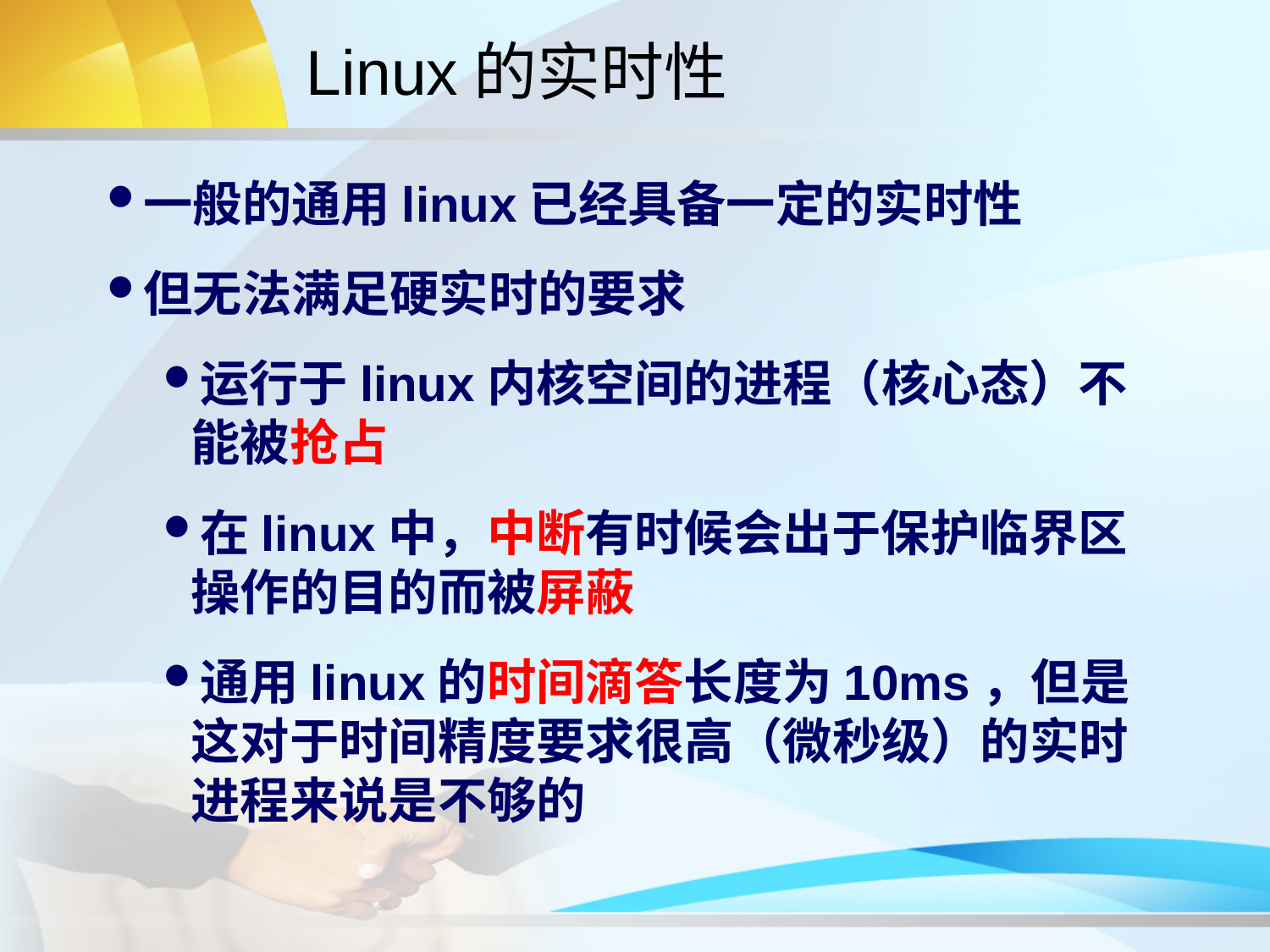

# Linux的实时性
一般的通用linux已经具备一定的实时性
但无法满足硬实时的要求
运行于linux内核空间的进程（核心态）不能被抢占
在linux中，中断有时候会出于保护临界区操作的目的而被屏蔽
通用linux的时间滴答长度为10ms，但是这对于时间精度要求很高（微秒级）的实时进程来说是不够的